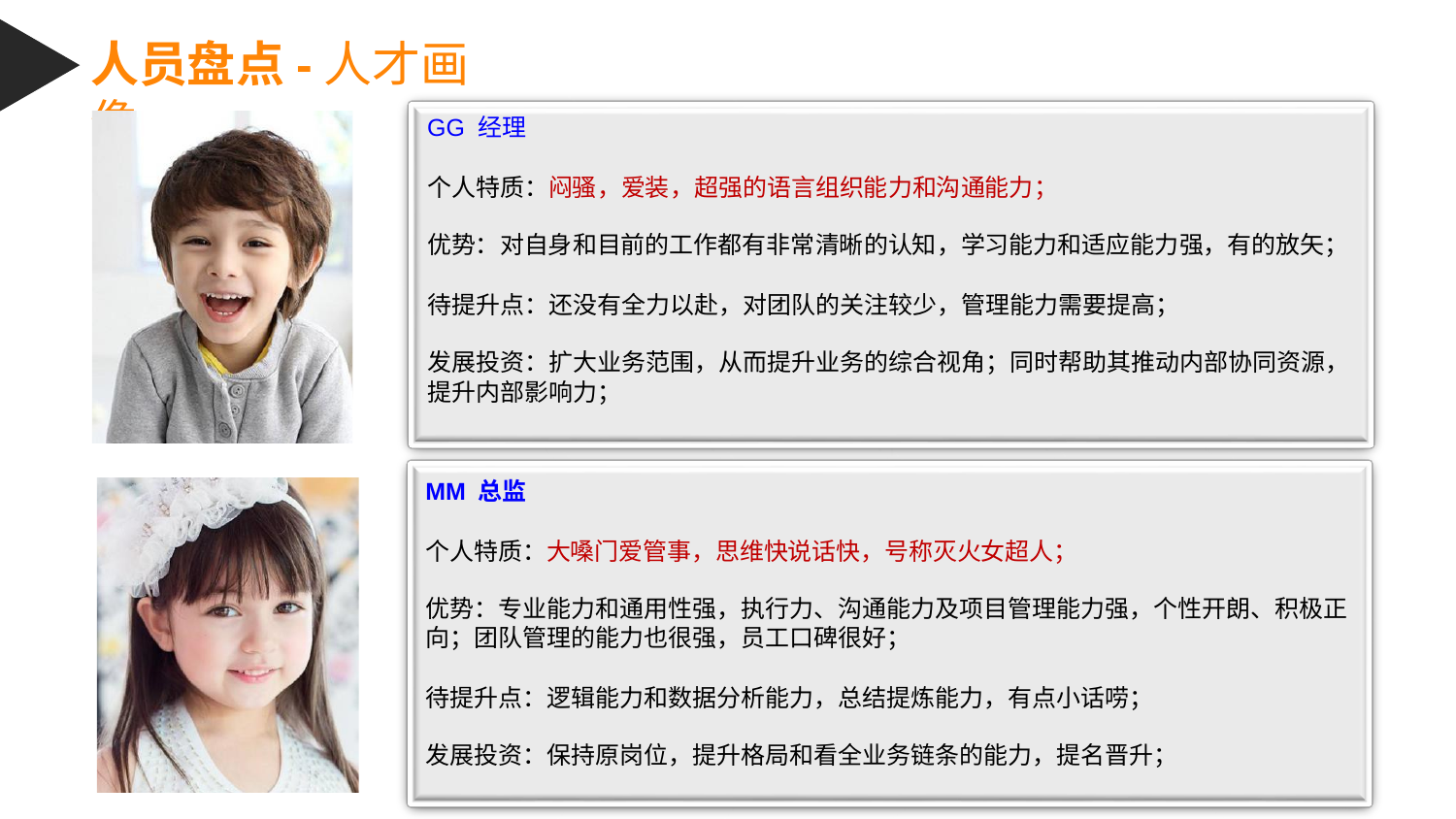

# 人员盘点-人才画像

GG 经理

个人特质：闷骚，爱装，超强的语言组织能力和沟通能力；
优势：对自身和目前的工作都有非常清晰的认知，学习能力和适应能力强，有的放矢；

待提升点：还没有全力以赴，对团队的关注较少，管理能力需要提高；
发展投资：扩大业务范围，从而提升业务的综合视角；同时帮助其推动内部协同资源， 提升内部影响力；

MM 总监

个人特质：大嗓门爱管事，思维快说话快，号称灭火女超人；
优势：专业能力和通用性强，执行力、沟通能力及项目管理能力强，个性开朗、积极正
向；团队管理的能力也很强，员工口碑很好；

待提升点：逻辑能力和数据分析能力，总结提炼能力，有点小话唠；
发展投资：保持原岗位，提升格局和看全业务链条的能力，提名晋升；